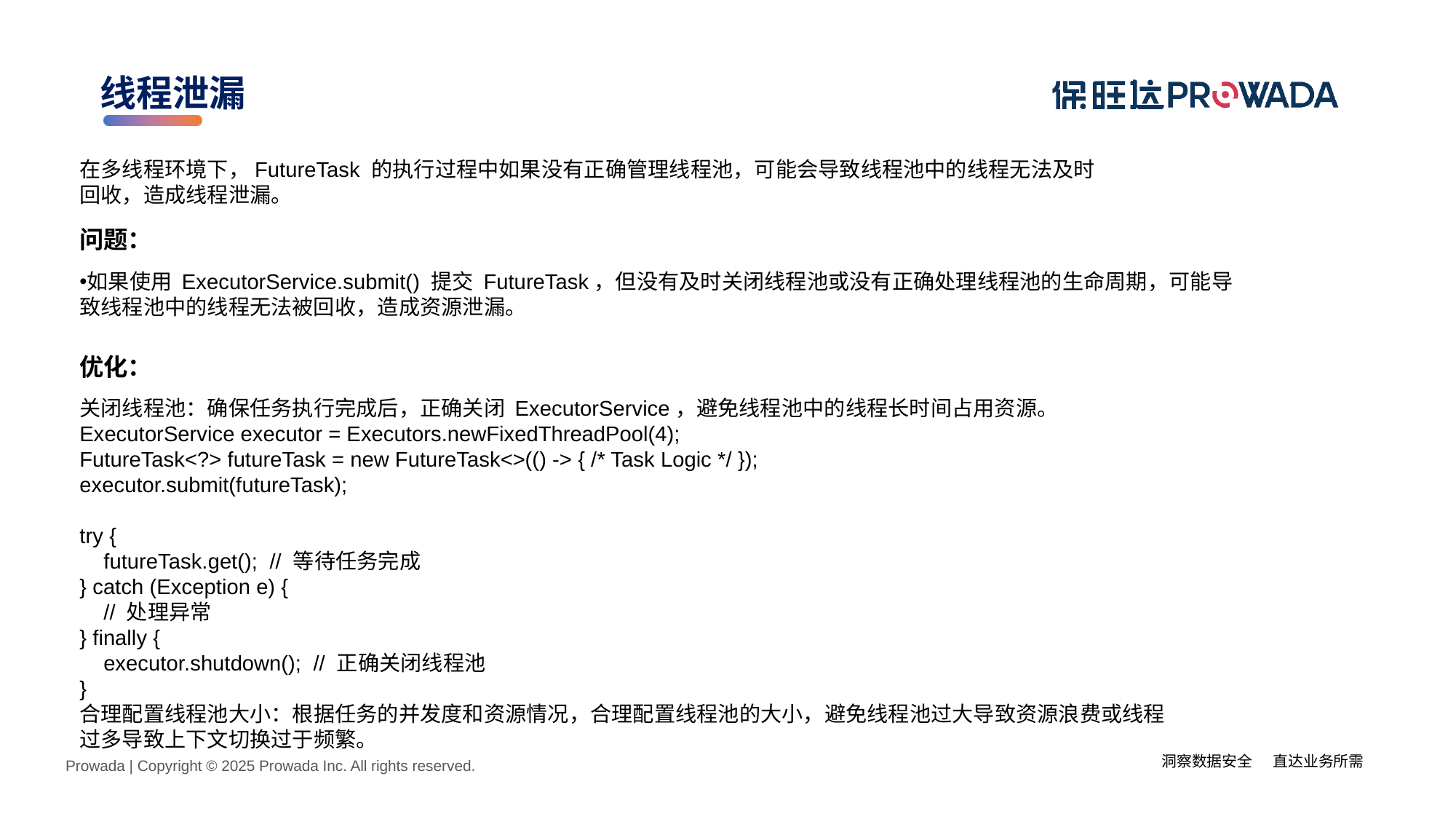

线程泄漏
在多线程环境下，FutureTask 的执行过程中如果没有正确管理线程池，可能会导致线程池中的线程无法及时回收，造成线程泄漏。
问题：
如果使用 ExecutorService.submit() 提交 FutureTask，但没有及时关闭线程池或没有正确处理线程池的生命周期，可能导致线程池中的线程无法被回收，造成资源泄漏。
优化：
关闭线程池：确保任务执行完成后，正确关闭 ExecutorService，避免线程池中的线程长时间占用资源。
ExecutorService executor = Executors.newFixedThreadPool(4);
FutureTask<?> futureTask = new FutureTask<>(() -> { /* Task Logic */ });
executor.submit(futureTask);

try {
    futureTask.get();  // 等待任务完成
} catch (Exception e) {
    // 处理异常
} finally {
    executor.shutdown();  // 正确关闭线程池
}
合理配置线程池大小：根据任务的并发度和资源情况，合理配置线程池的大小，避免线程池过大导致资源浪费或线程过多导致上下文切换过于频繁。